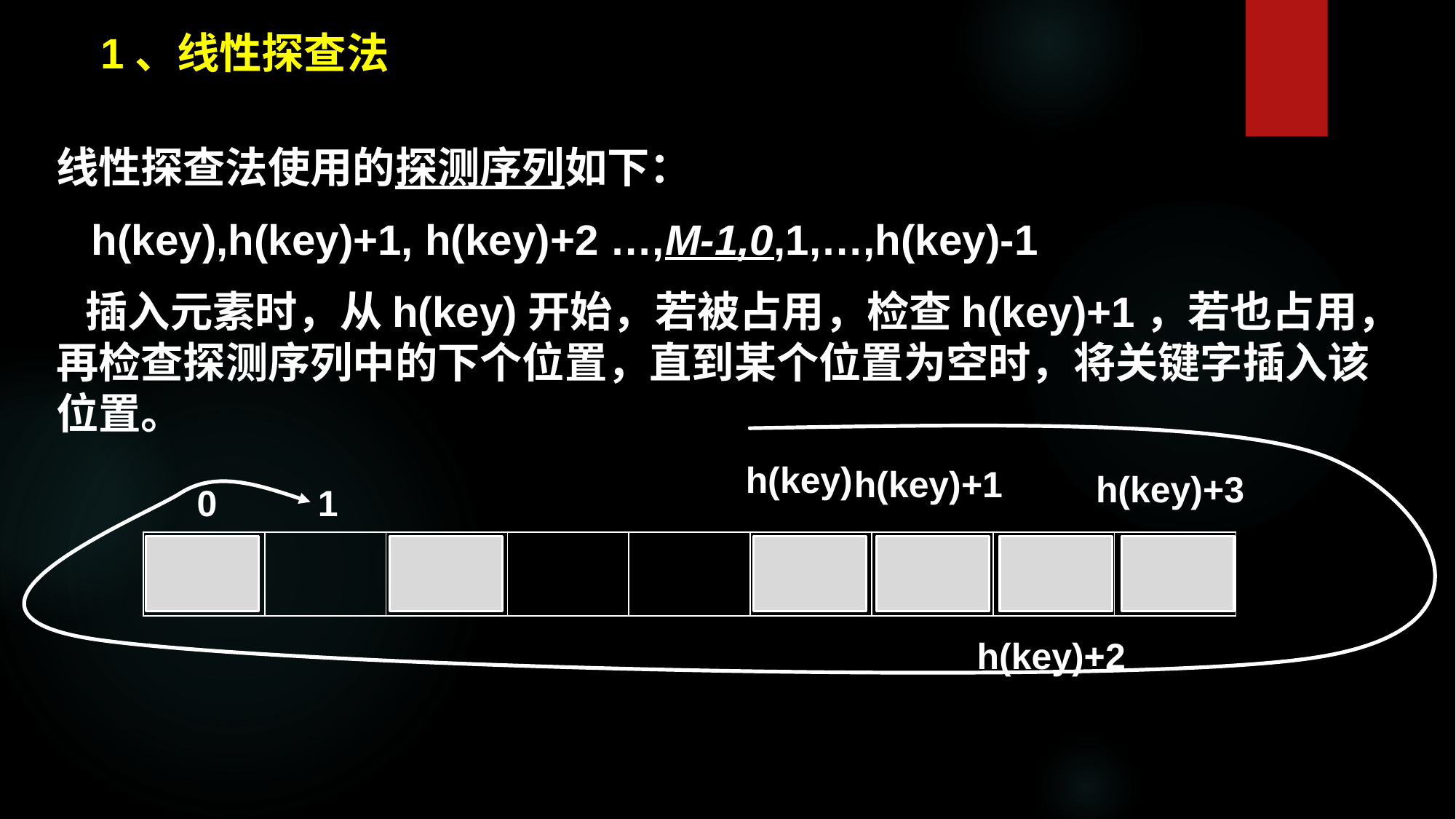

1、线性探查法
线性探查法使用的探测序列如下：
   h(key),h(key)+1, h(key)+2 …,M-1,0,1,…,h(key)-1
  插入元素时，从h(key)开始，若被占用，检查h(key)+1，若也占用，再检查探测序列中的下个位置，直到某个位置为空时，将关键字插入该位置。

h(key)
h(key)+1
h(key)+3
1
0
|  |  |  |  |  |  |  |  |  |
| --- | --- | --- | --- | --- | --- | --- | --- | --- |

h(key)+2